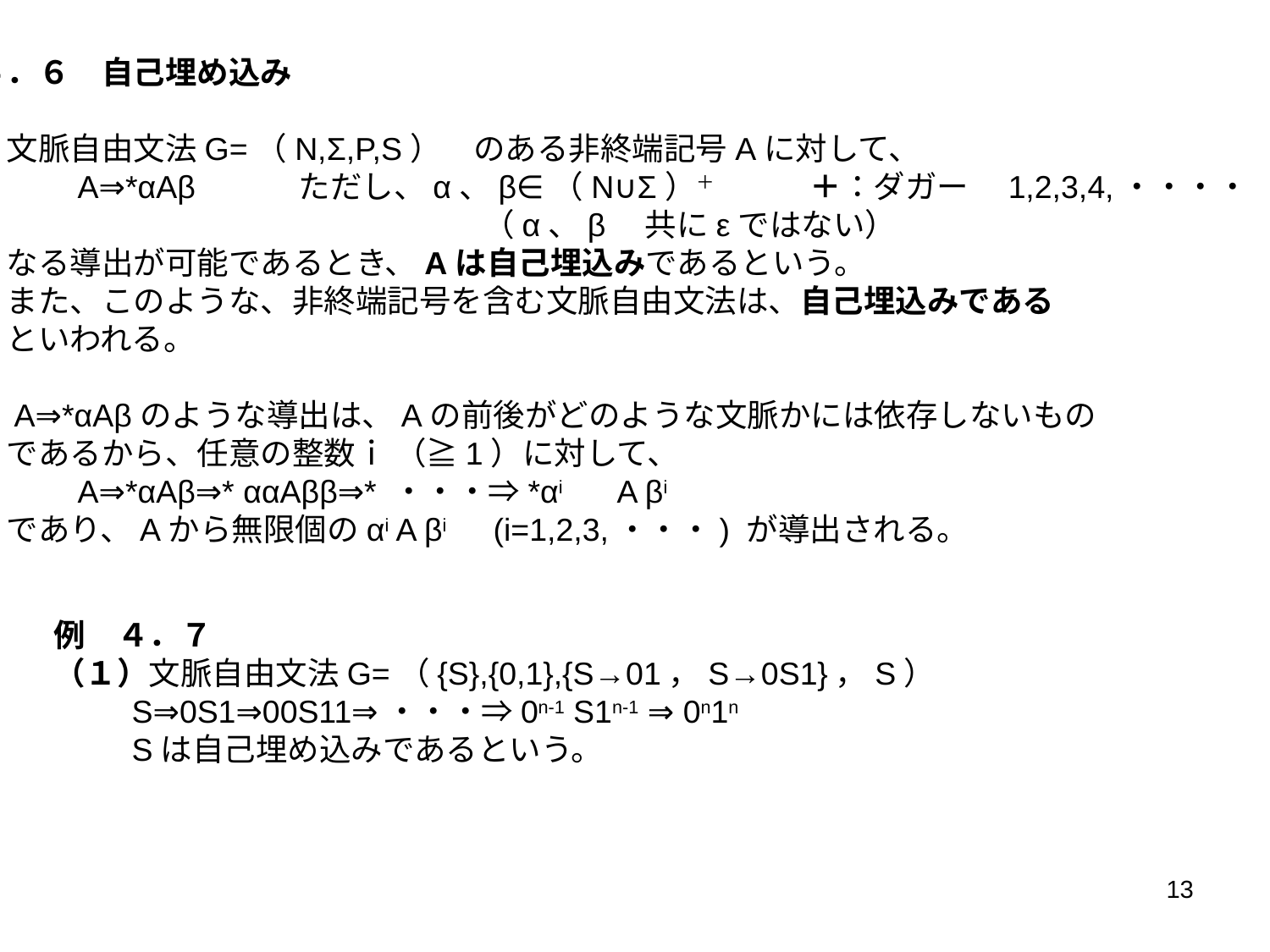

４．６　自己埋め込み

　文脈自由文法G=（N,Σ,P,S）　のある非終端記号Aに対して、
　　　A⇒*αAβ　　　ただし、α、β∈（N∪Σ）＋　　　＋：ダガー　1,2,3,4,・・・・
　　　　　　　　　　　　　　　　（α、β　共にεではない）
　なる導出が可能であるとき、Aは自己埋込みであるという。
　また、このような、非終端記号を含む文脈自由文法は、自己埋込みである
　といわれる。

　A⇒*αAβのような導出は、Aの前後がどのような文脈かには依存しないもの
　であるから、任意の整数ｉ （≧1）に対して、
　　　A⇒*αAβ⇒* ααAββ⇒* ・・・⇒*αi	 A βi
　であり、Aから無限個のαi A βi　(i=1,2,3,・・・) が導出される。
例　４．７
（１）文脈自由文法G=（{S},{0,1},{S→01，S→0S1}，S）
　　 S⇒0S1⇒00S11⇒・・・⇒0n-1 S1n-1 ⇒ 0n1n
　　 Sは自己埋め込みであるという。

13